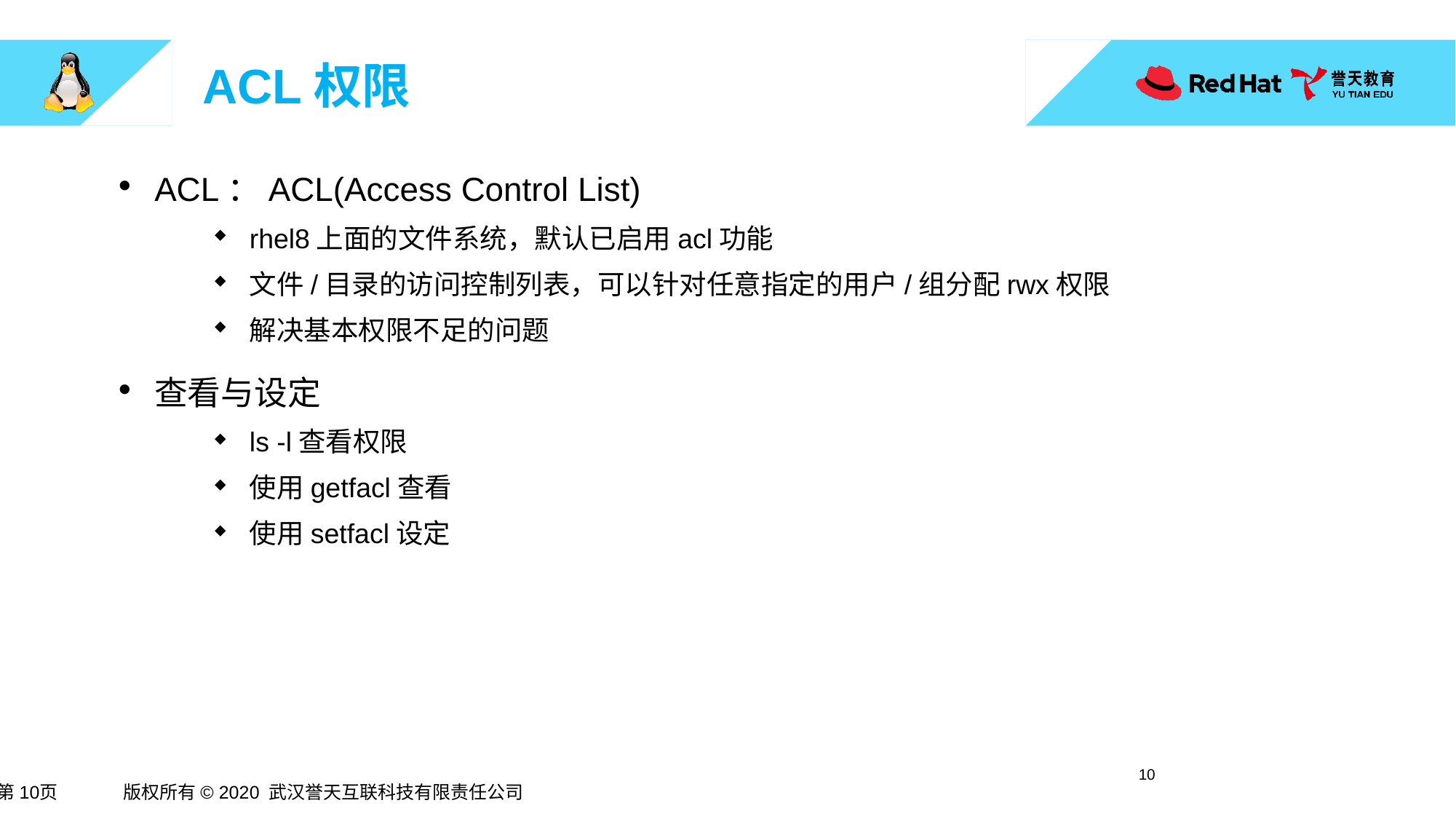

# ACL权限
ACL：ACL(Access Control List)
rhel8上面的文件系统，默认已启用acl功能
文件/目录的访问控制列表，可以针对任意指定的用户/组分配rwx权限
解决基本权限不足的问题
查看与设定
ls -l查看权限
使用getfacl查看
使用setfacl设定

10